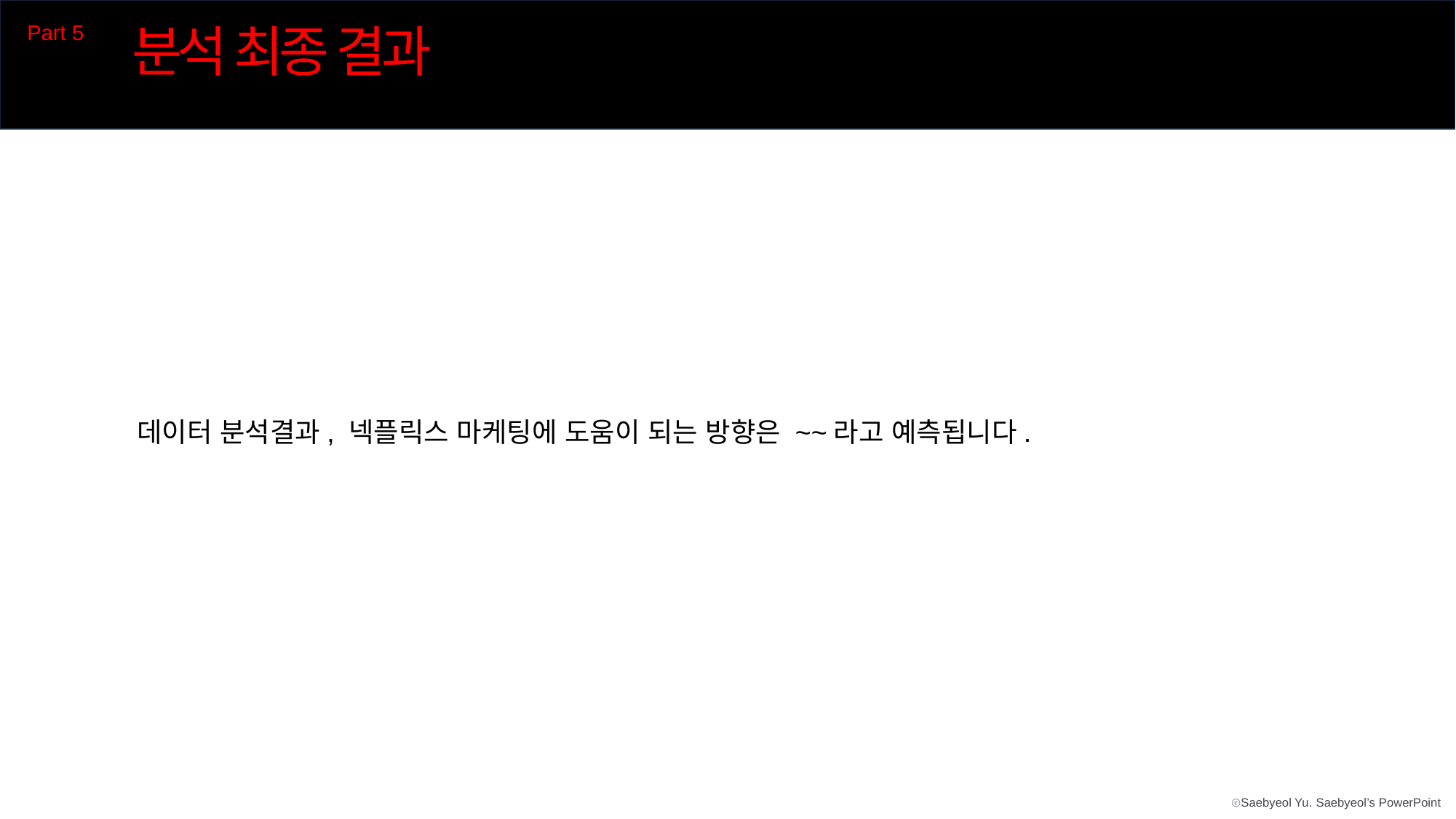

분석 최종 결과
Part 5
데이터 분석결과, 넥플릭스 마케팅에 도움이 되는 방향은 ~~라고 예측됩니다.